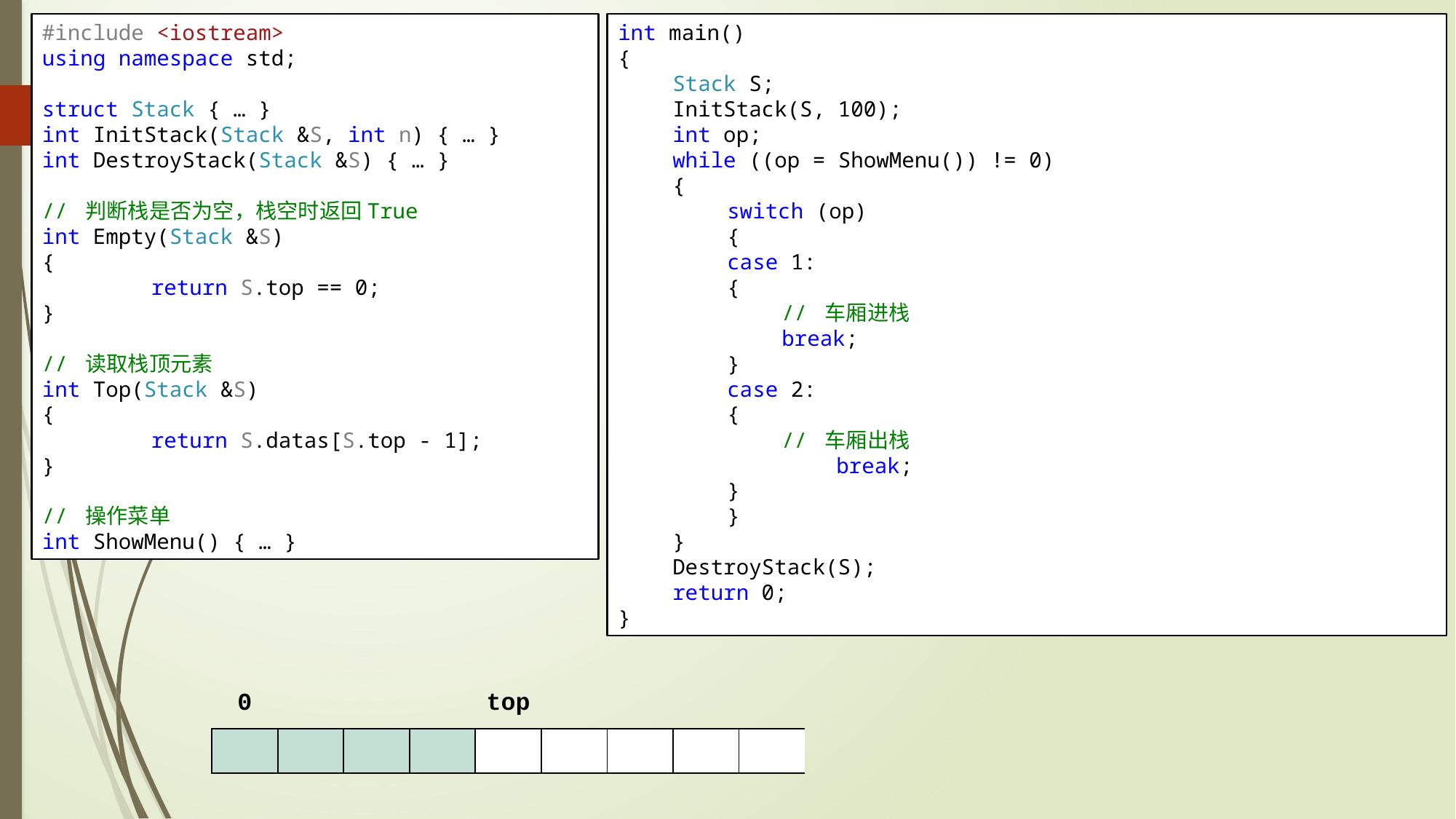

#include <iostream>
using namespace std;

struct Stack { … }
int InitStack(Stack &S, int n) { … }
int DestroyStack(Stack &S) { … }

// 判断栈是否为空，栈空时返回True
int Empty(Stack &S)
{
	return S.top == 0;
}

// 读取栈顶元素
int Top(Stack &S)
{
	return S.datas[S.top - 1];
}

// 操作菜单
int ShowMenu() { … }
int main()
{
Stack S;
InitStack(S, 100);
int op;
while ((op = ShowMenu()) != 0)
{
switch (op)
{
case 1:
{
// 车厢进栈
break;
}
case 2:
{
// 车厢出栈
	break;
}
}
}
DestroyStack(S);
return 0;
}
| 0 |  |  |  | top |  |  |  |  |
| --- | --- | --- | --- | --- | --- | --- | --- | --- |
|  |  |  |  |  |  |  |  |  |